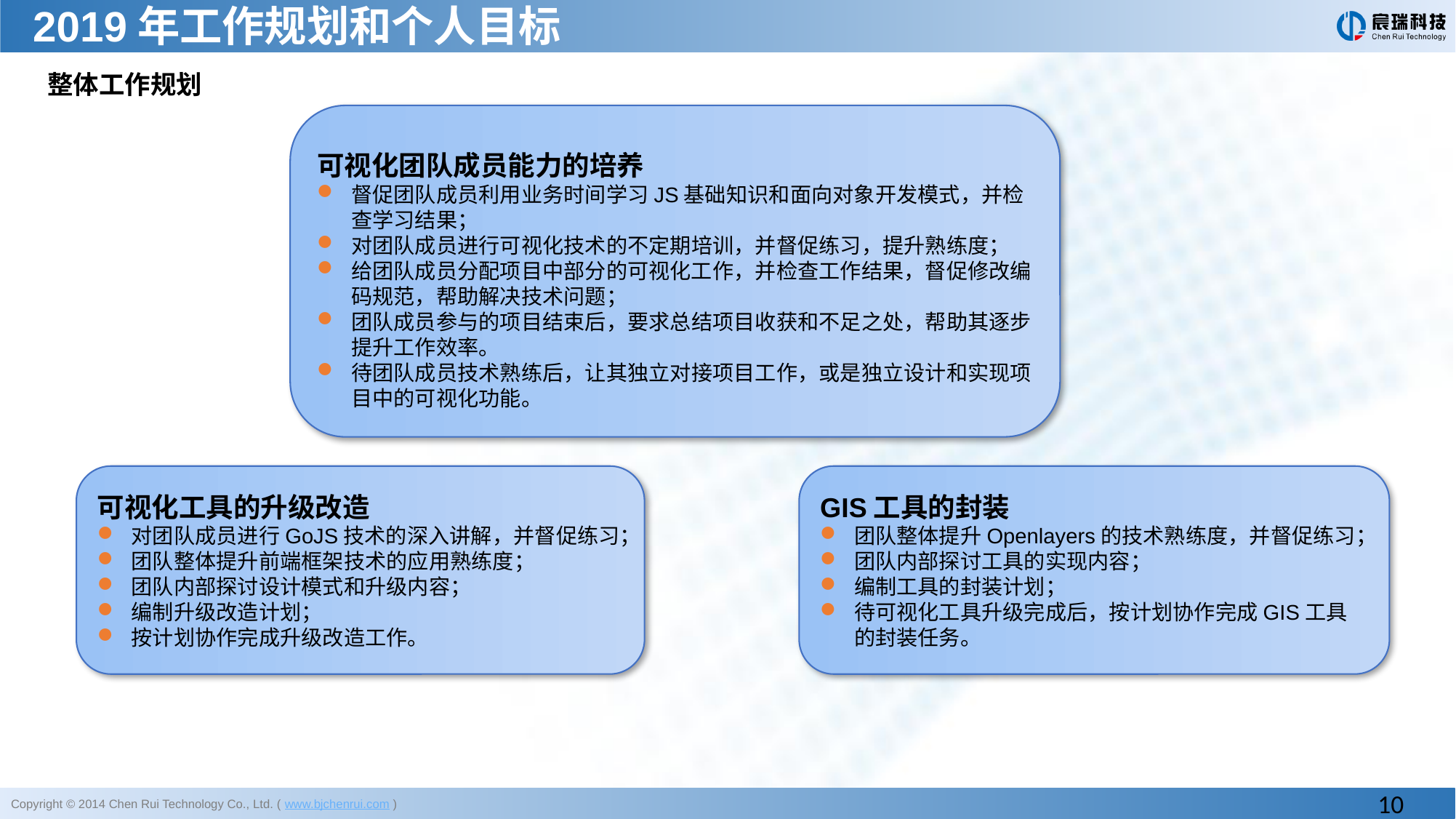

# 2019年工作规划和个人目标
整体工作规划
可视化团队成员能力的培养
督促团队成员利用业务时间学习JS基础知识和面向对象开发模式，并检查学习结果；
对团队成员进行可视化技术的不定期培训，并督促练习，提升熟练度；
给团队成员分配项目中部分的可视化工作，并检查工作结果，督促修改编码规范，帮助解决技术问题；
团队成员参与的项目结束后，要求总结项目收获和不足之处，帮助其逐步提升工作效率。
待团队成员技术熟练后，让其独立对接项目工作，或是独立设计和实现项目中的可视化功能。
可视化工具的升级改造
对团队成员进行GoJS技术的深入讲解，并督促练习；
团队整体提升前端框架技术的应用熟练度；
团队内部探讨设计模式和升级内容；
编制升级改造计划；
按计划协作完成升级改造工作。
GIS工具的封装
团队整体提升Openlayers的技术熟练度，并督促练习；
团队内部探讨工具的实现内容；
编制工具的封装计划；
待可视化工具升级完成后，按计划协作完成GIS工具的封装任务。
10